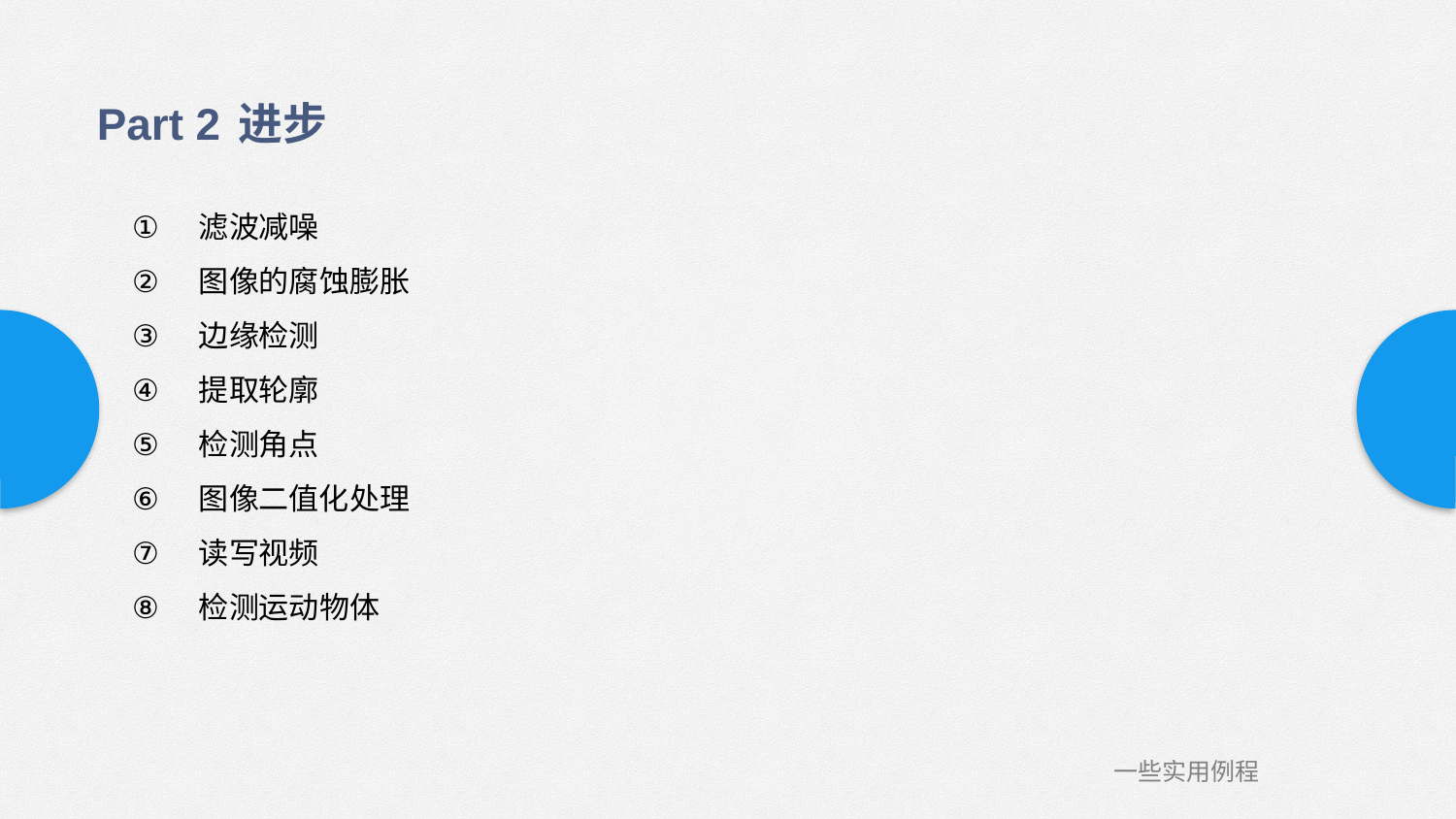

Part 2 进步
滤波减噪
图像的腐蚀膨胀
边缘检测
提取轮廓
检测角点
图像二值化处理
读写视频
检测运动物体

一些实用例程